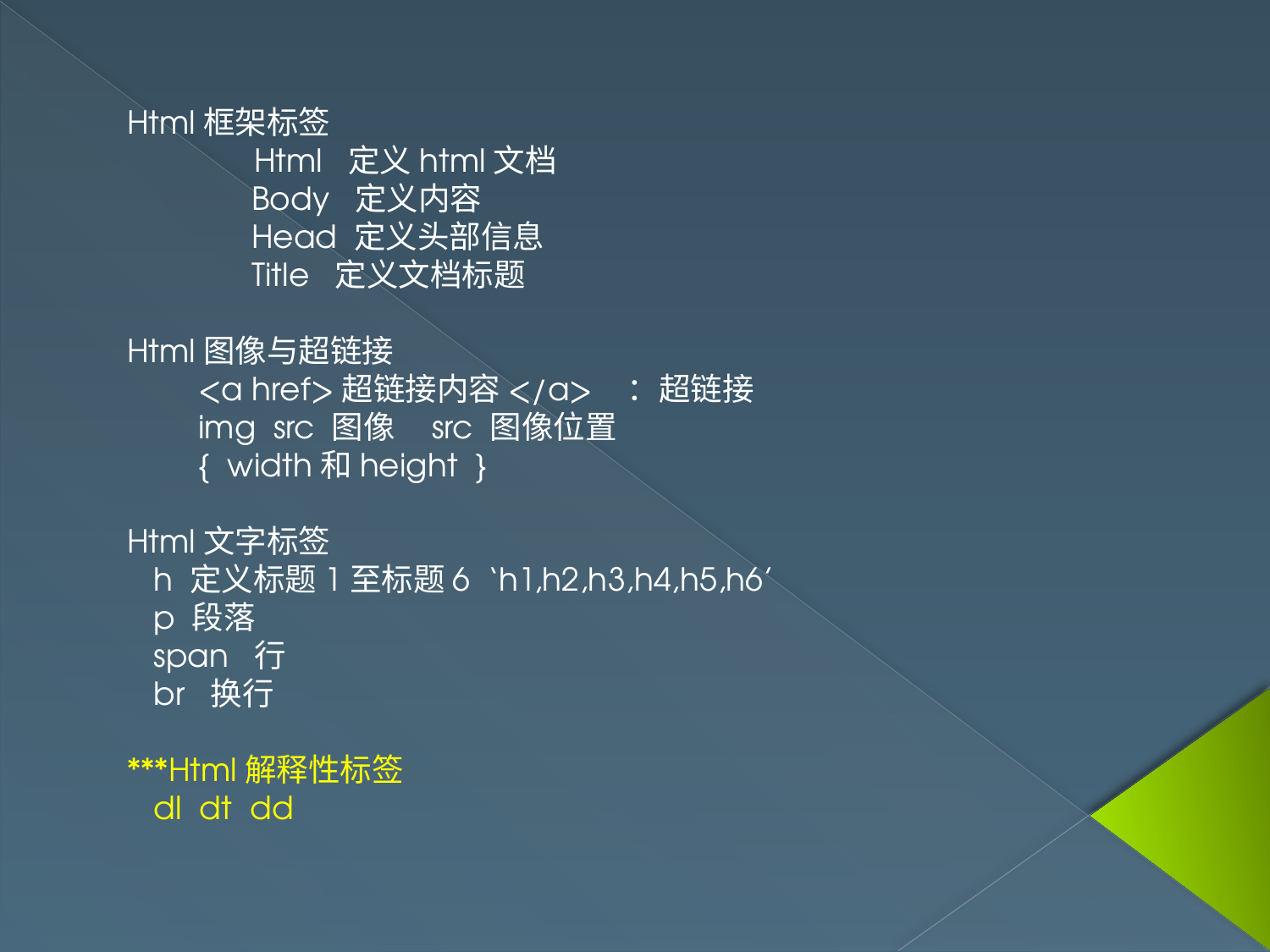

Html框架标签
        	Html  定义html文档
              Body  定义内容
              Head 定义头部信息
              Title  定义文档标题

Html图像与超链接
        <a href>超链接内容</a>   ：超链接
        img  src 图像    src 图像位置
        {  width和height  }

Html文字标签
   h 定义标题1至标题6  ‘h1,h2,h3,h4,h5,h6’
   p 段落
   span  行
   br  换行

***Html解释性标签
   dl  dt  dd